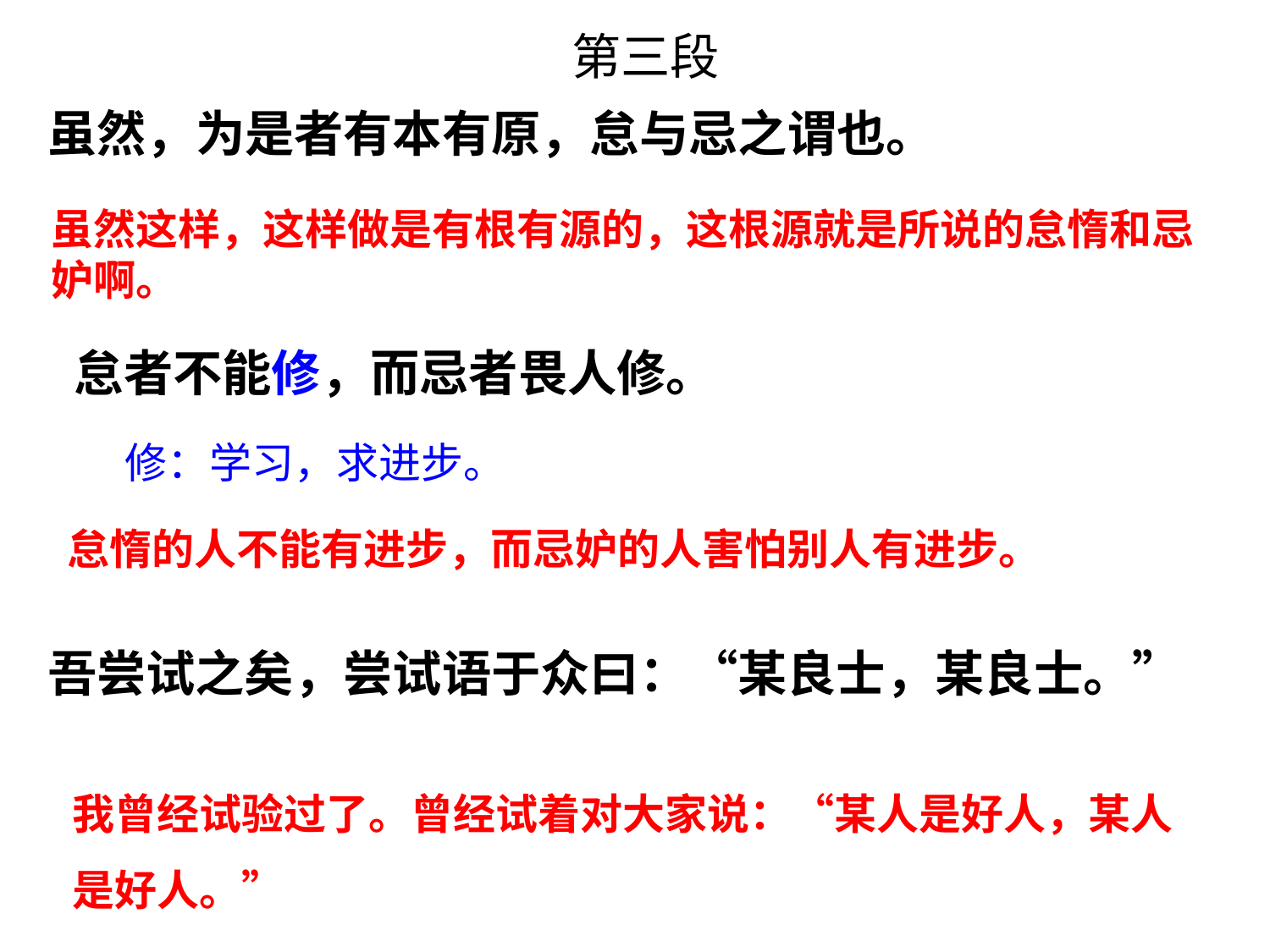

# 第三段
虽然，为是者有本有原，怠与忌之谓也。
虽然这样，这样做是有根有源的，这根源就是所说的怠惰和忌妒啊。
怠者不能修，而忌者畏人修。
 修：学习，求进步。
怠惰的人不能有进步，而忌妒的人害怕别人有进步。
吾尝试之矣，尝试语于众曰：“某良士，某良士。”
我曾经试验过了。曾经试着对大家说：“某人是好人，某人是好人。”